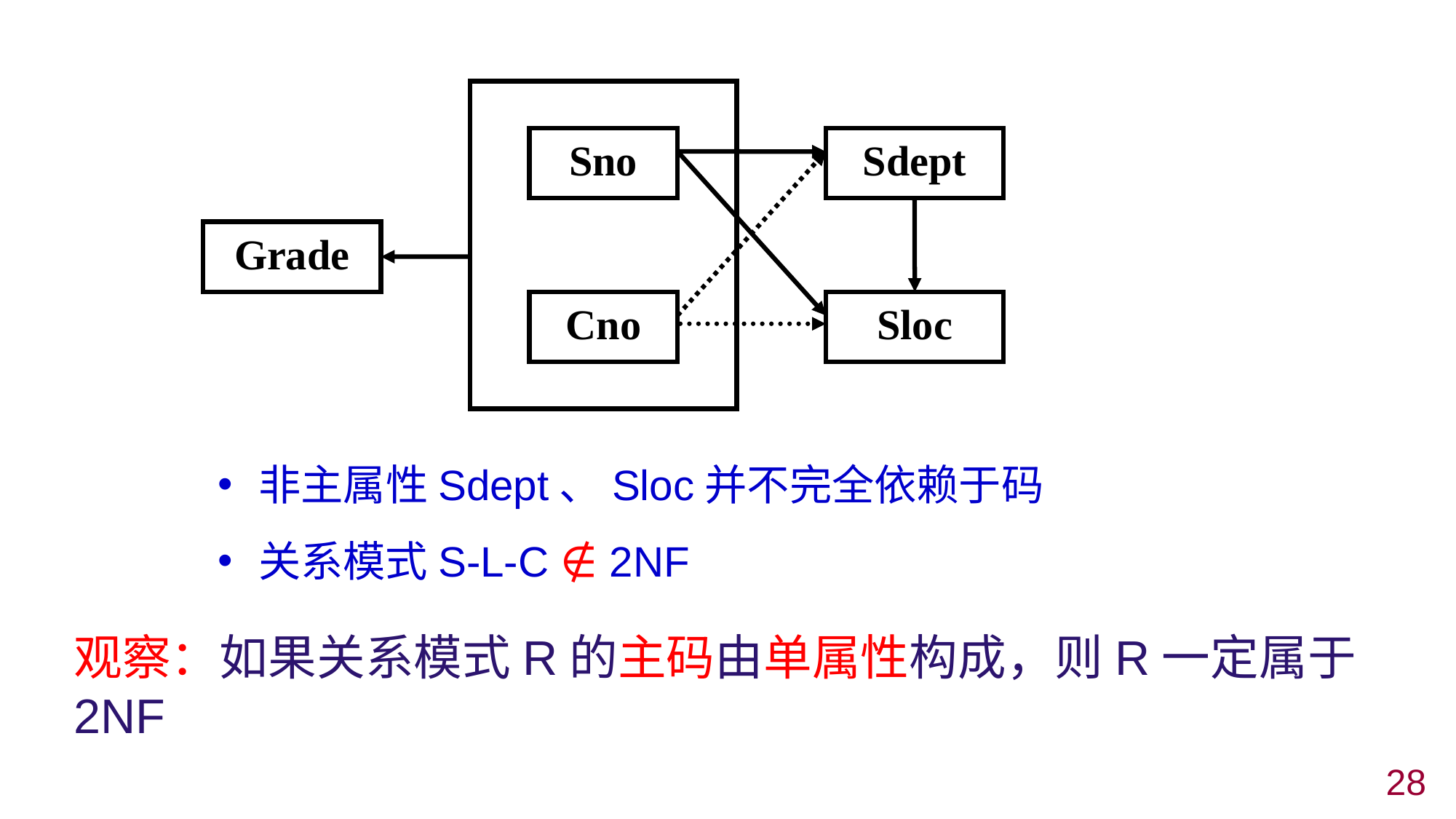

Sno
Sdept

Grade

Cno
Sloc

非主属性Sdept、Sloc并不完全依赖于码
关系模式S-L-C ∉ 2NF
观察：如果关系模式R的主码由单属性构成，则R一定属于2NF
28